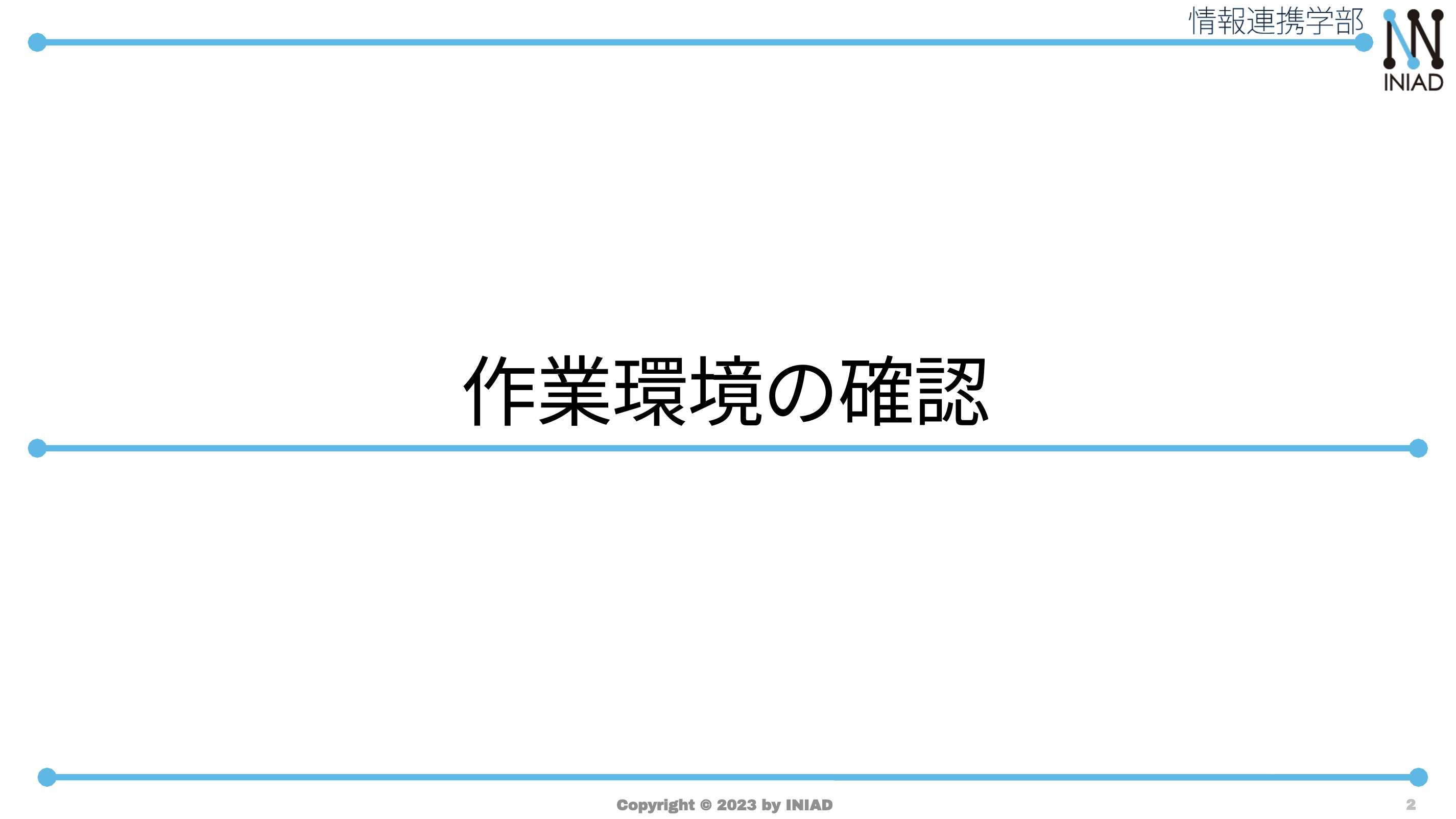

# 作業環境の確認

2
Copyright © 2023 by INIAD